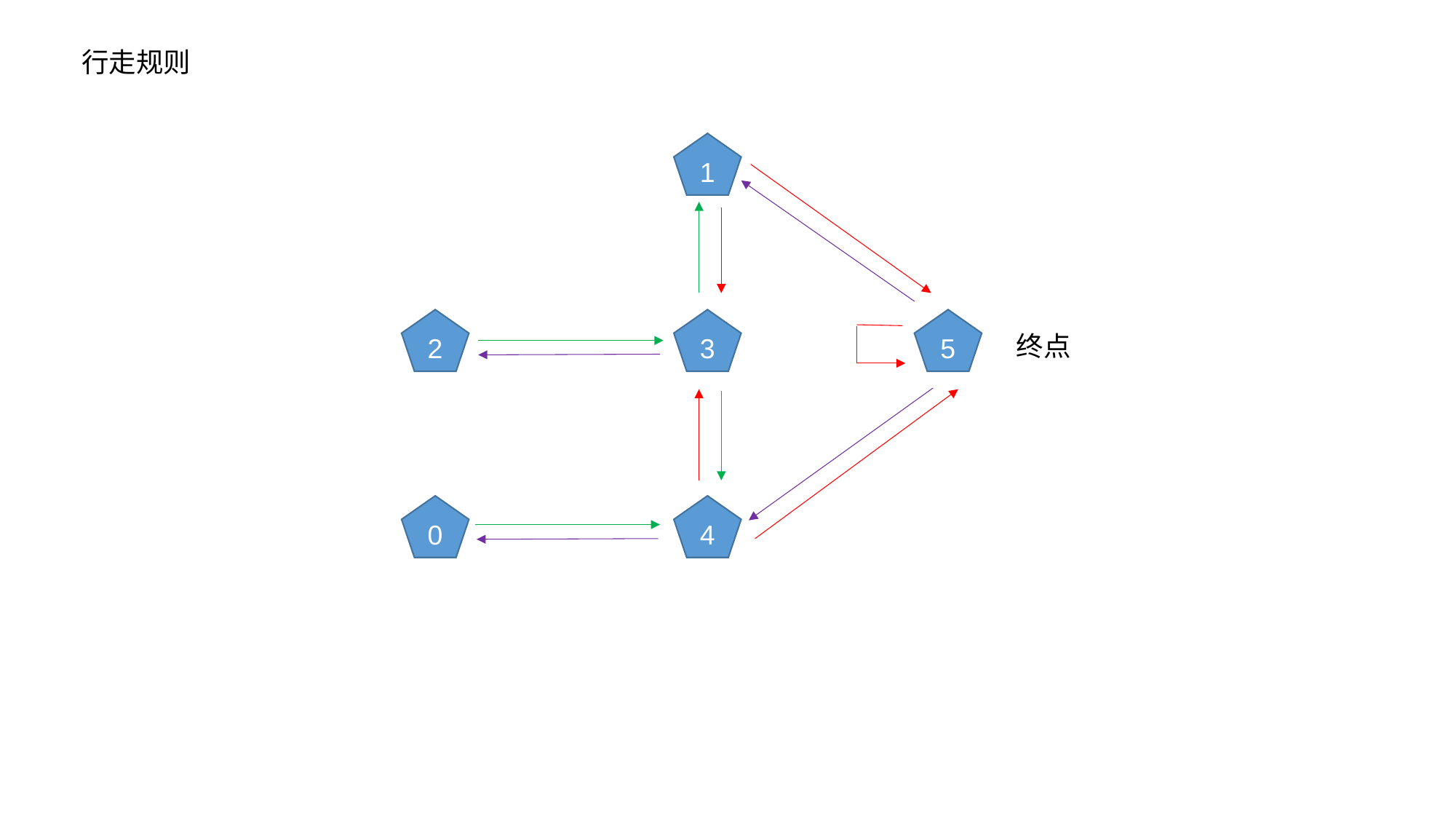

行走规则
1
2
5
3
终点
0
4